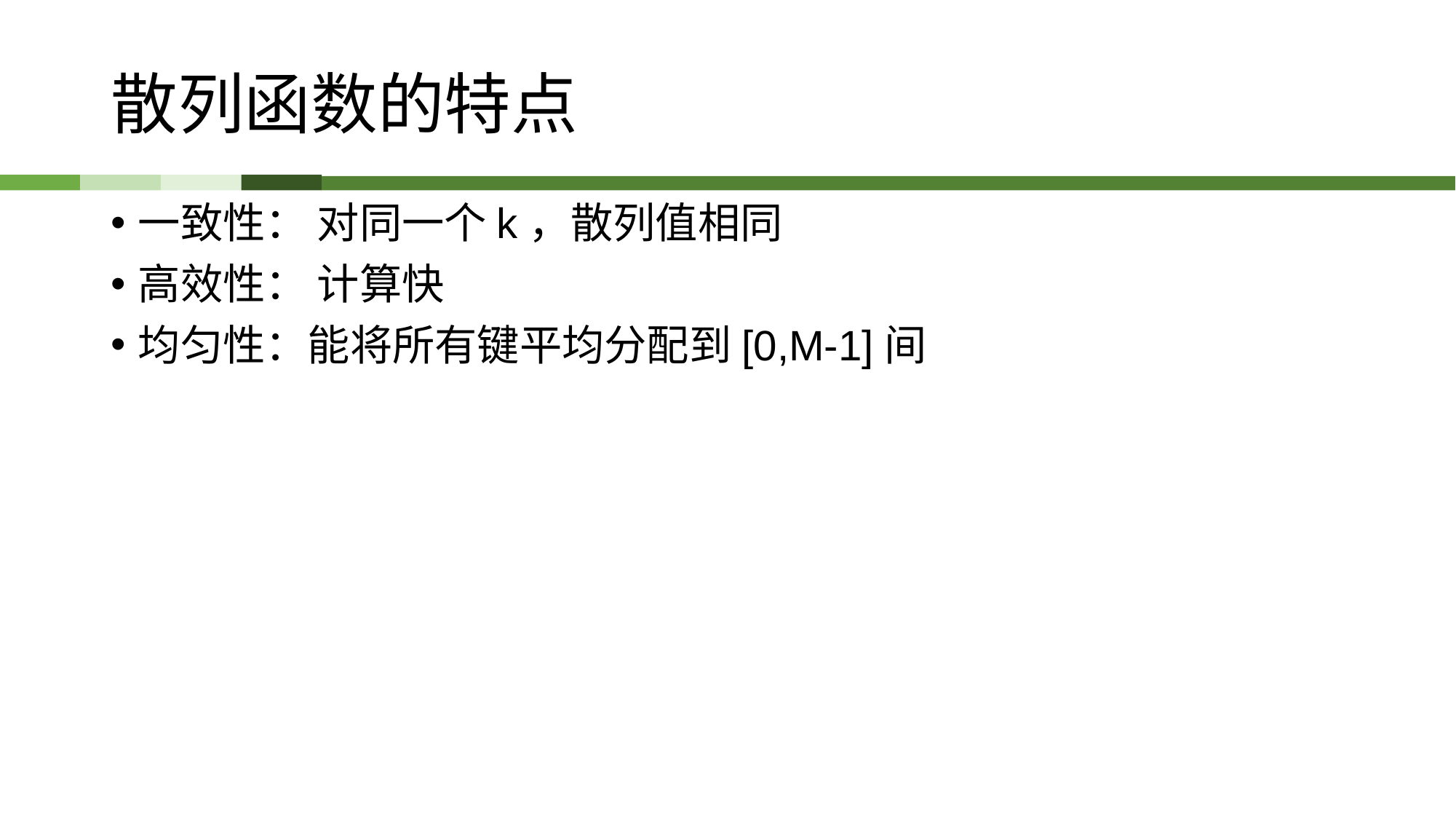

# 散列函数的特点
一致性： 对同一个k，散列值相同
高效性： 计算快
均匀性：能将所有键平均分配到[0,M-1]间